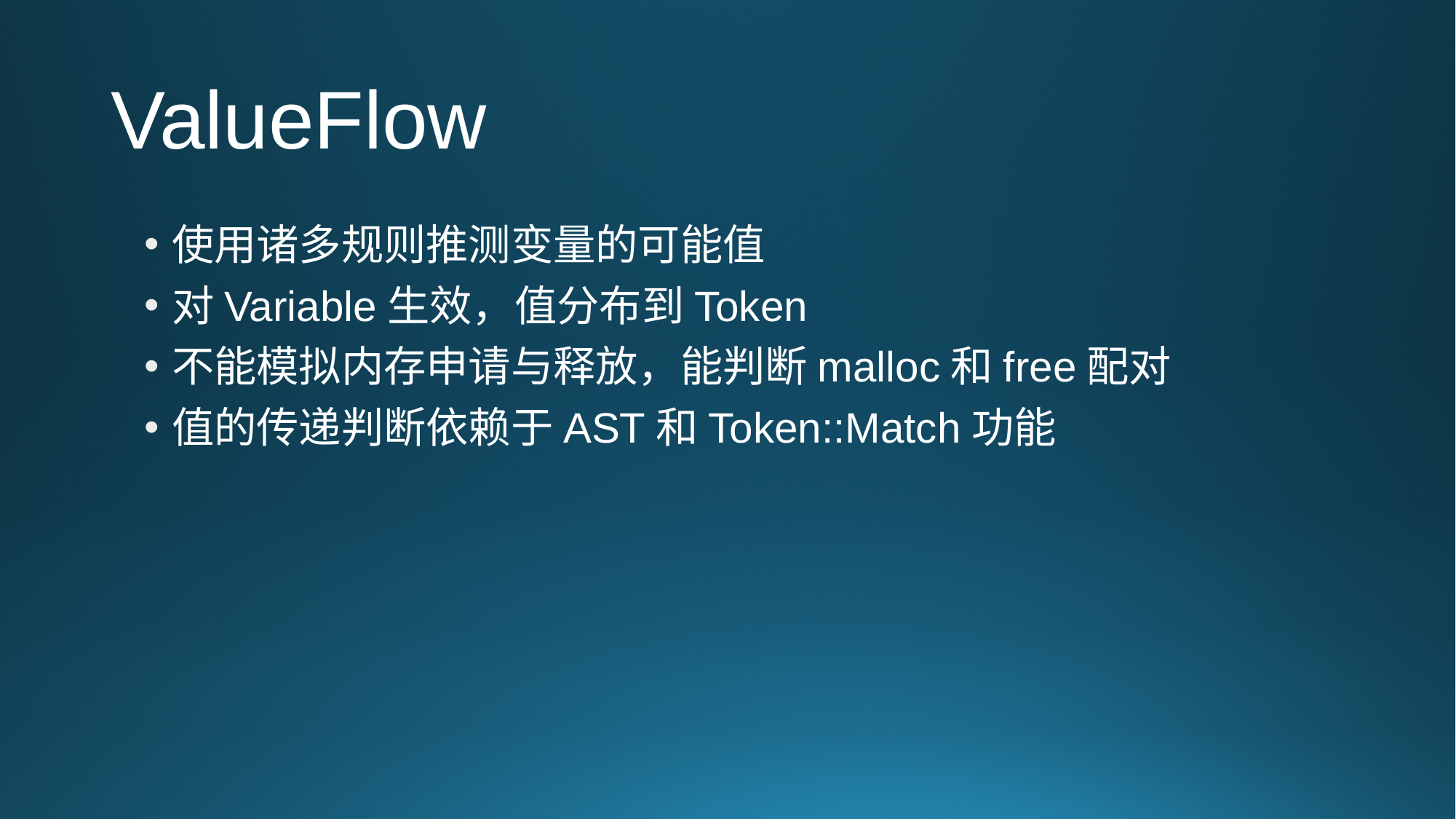

# ValueFlow
使用诸多规则推测变量的可能值
对Variable生效，值分布到Token
不能模拟内存申请与释放，能判断malloc和free配对
值的传递判断依赖于AST和Token::Match功能